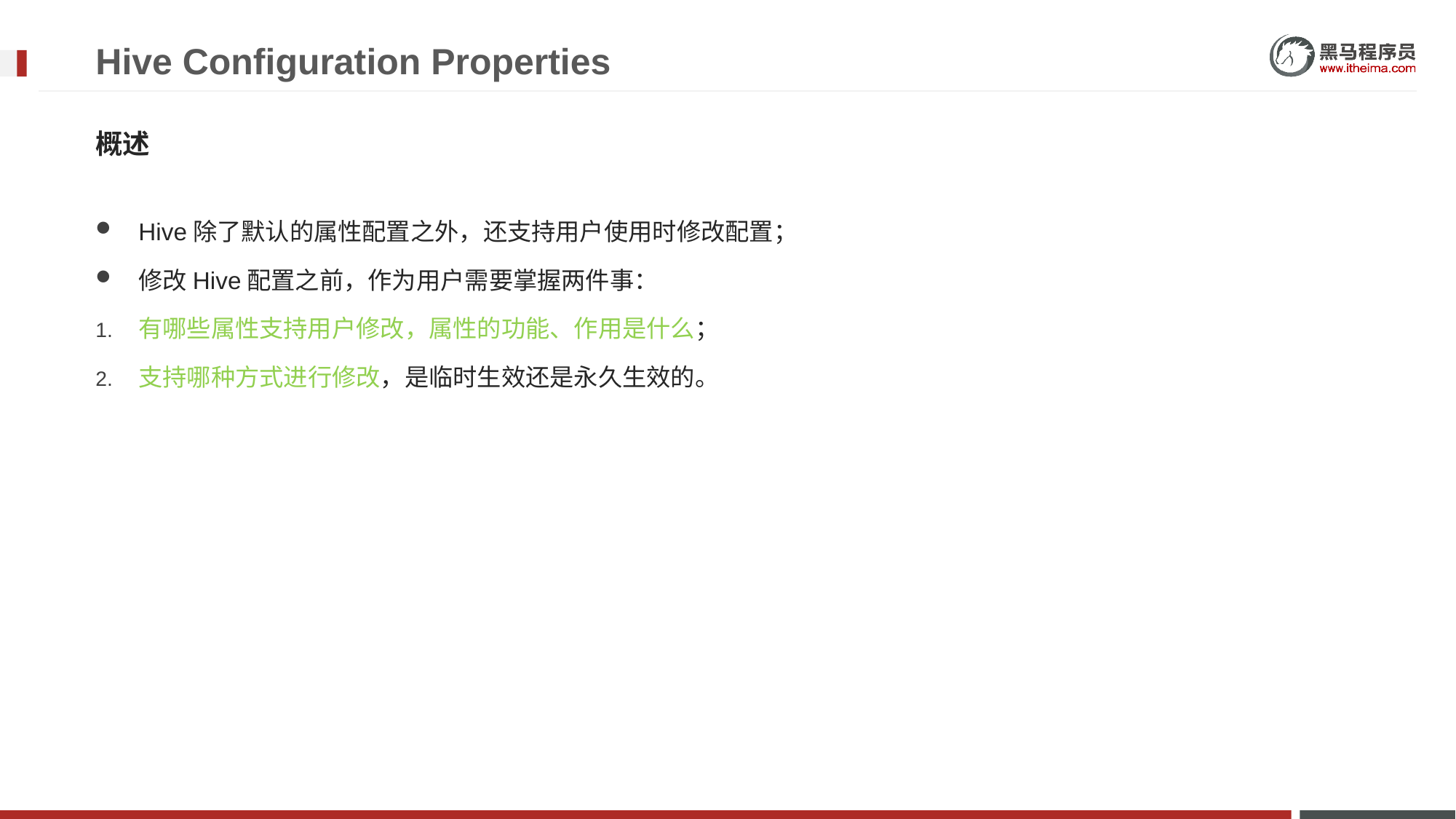

# Hive Configuration Properties
概述
Hive除了默认的属性配置之外，还支持用户使用时修改配置；
修改Hive配置之前，作为用户需要掌握两件事：
有哪些属性支持用户修改，属性的功能、作用是什么；
支持哪种方式进行修改，是临时生效还是永久生效的。